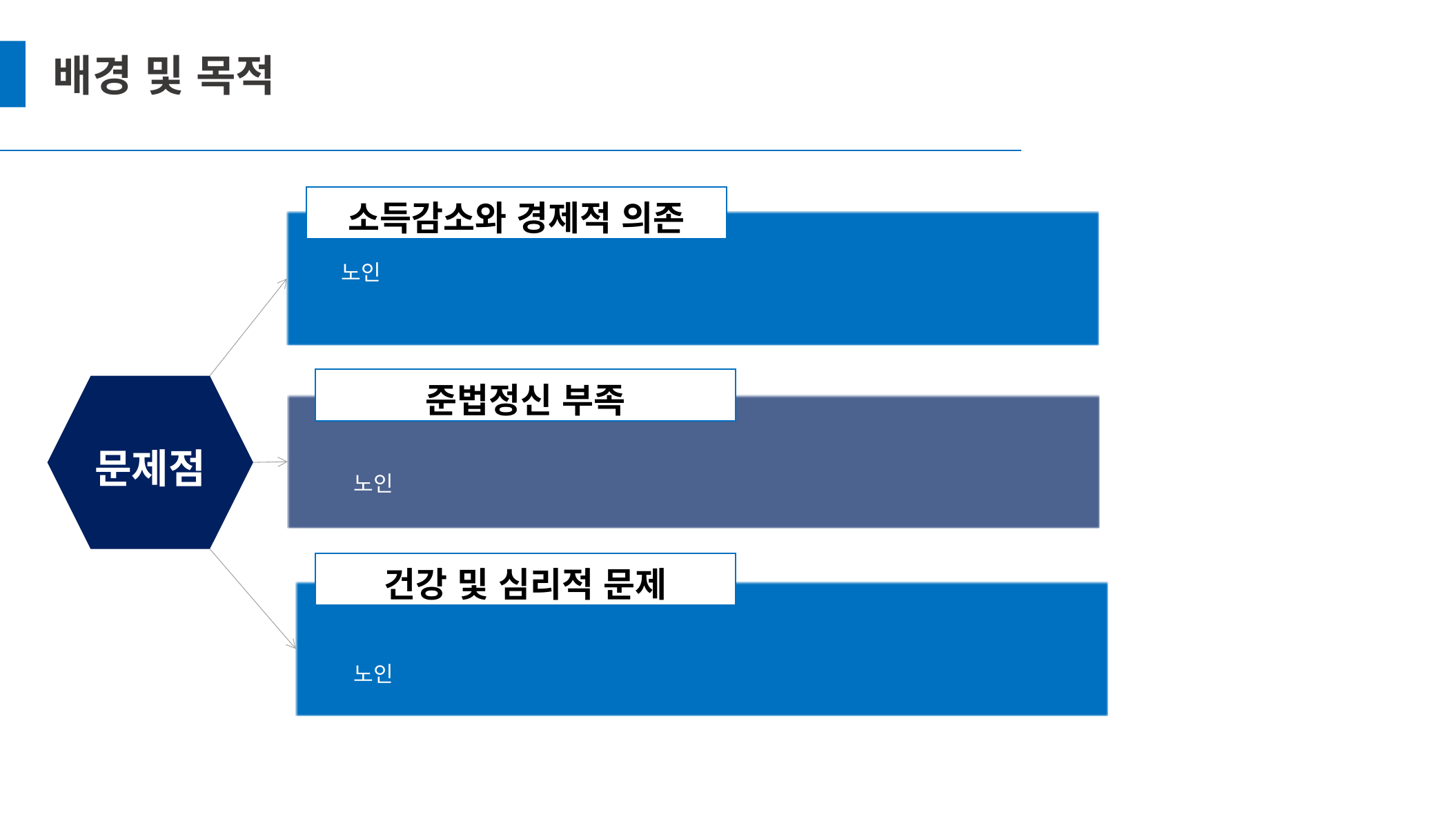

배경 및 목적
소득감소와 경제적 의존

노인
준법정신 부족
문제점

노인
건강 및 심리적 문제

노인